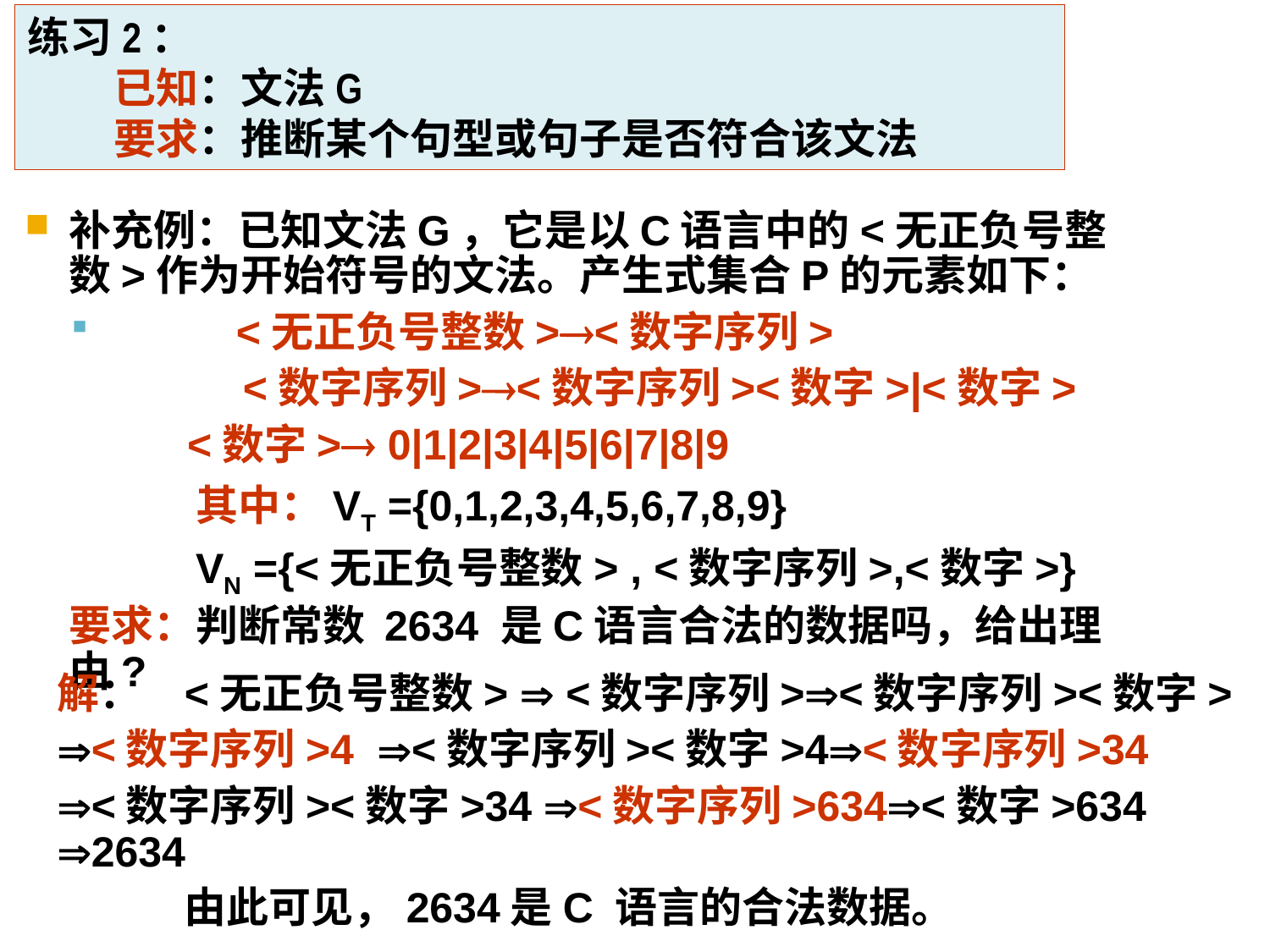

练习2：
        已知：文法G
        要求：推断某个句型或句子是否符合该文法
补充例：已知文法G，它是以C语言中的<无正负号整数>作为开始符号的文法。产生式集合P的元素如下：
	<无正负号整数>→<数字序列>
 	  	    <数字序列>→<数字序列><数字>|<数字>
	          <数字>→ 0|1|2|3|4|5|6|7|8|9
		其中：VT ={0,1,2,3,4,5,6,7,8,9}
	 	VN ={<无正负号整数> , <数字序列>,<数字>}
	要求：判断常数 2634 是C语言合法的数据吗，给出理由?

解：	<无正负号整数> ⇒ <数字序列>⇒<数字序列><数字>
⇒<数字序列>4  ⇒<数字序列><数字>4⇒<数字序列>34
⇒<数字序列><数字>34 ⇒<数字序列>634⇒<数字>634 ⇒2634
	由此可见，2634是C 语言的合法数据。